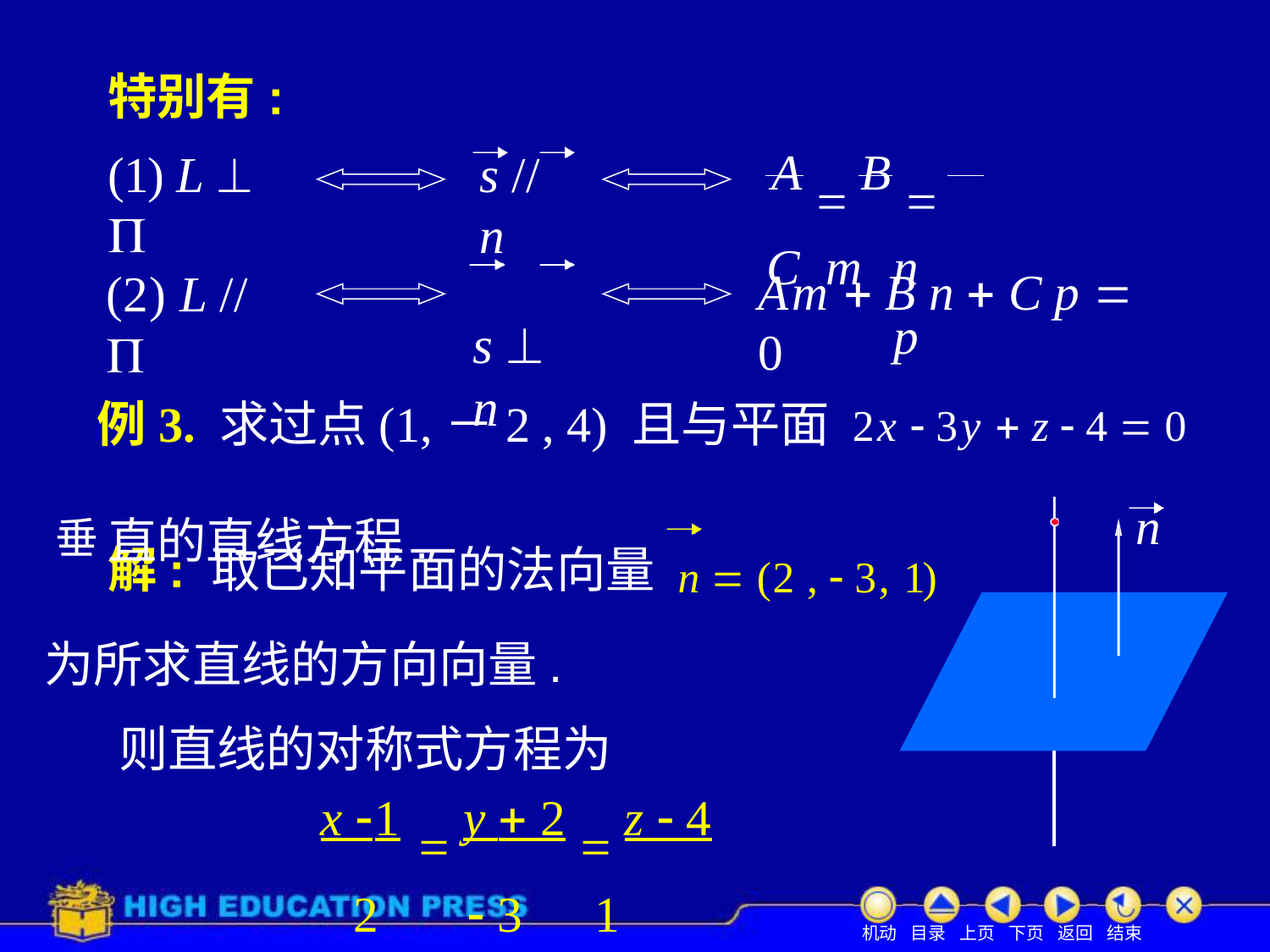

特别有:
(1) L ⊥ Π
# A = B = C  m	n	p
s // n
s ⊥ n

Am + B n + C p = 0

(2) L // Π

例3. 求过点(1,－2 , 4) 且与平面 2x − 3y + z − 4 = 0 垂 直的直线方程.
解: 取已知平面的法向量 n = (2 , − 3, 1)
为所求直线的方向向量.  则直线的对称式方程为
n

x −1 = y + 2 = z − 4  2	− 3	1

机动 目录 上页 下页 返回 结束